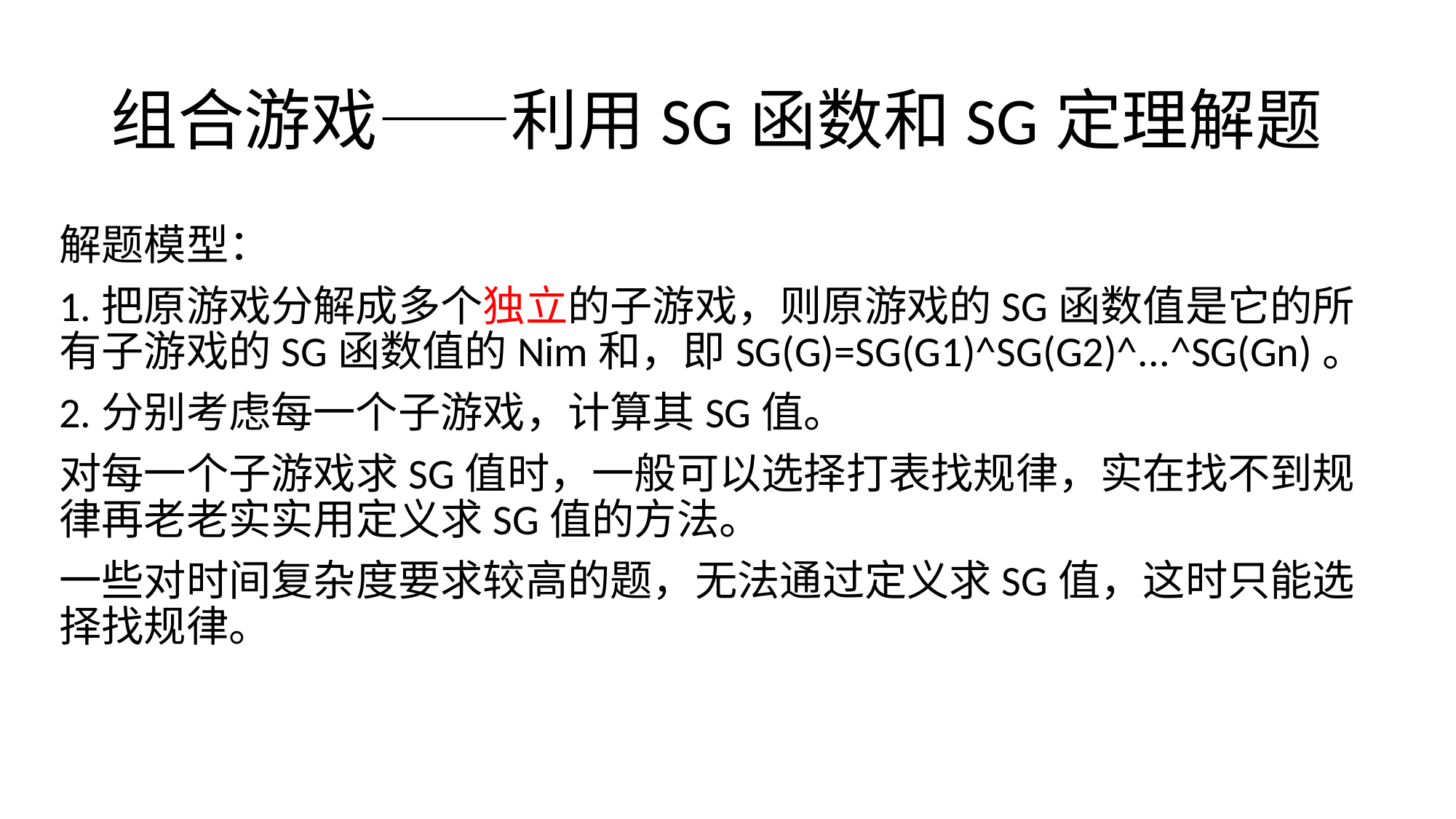

# 组合游戏——利用SG函数和SG定理解题
解题模型：
1.把原游戏分解成多个独立的子游戏，则原游戏的SG函数值是它的所有子游戏的SG函数值的Nim和，即SG(G)=SG(G1)^SG(G2)^...^SG(Gn)。
2.分别考虑每一个子游戏，计算其SG值。
对每一个子游戏求SG值时，一般可以选择打表找规律，实在找不到规律再老老实实用定义求SG值的方法。
一些对时间复杂度要求较高的题，无法通过定义求SG值，这时只能选择找规律。